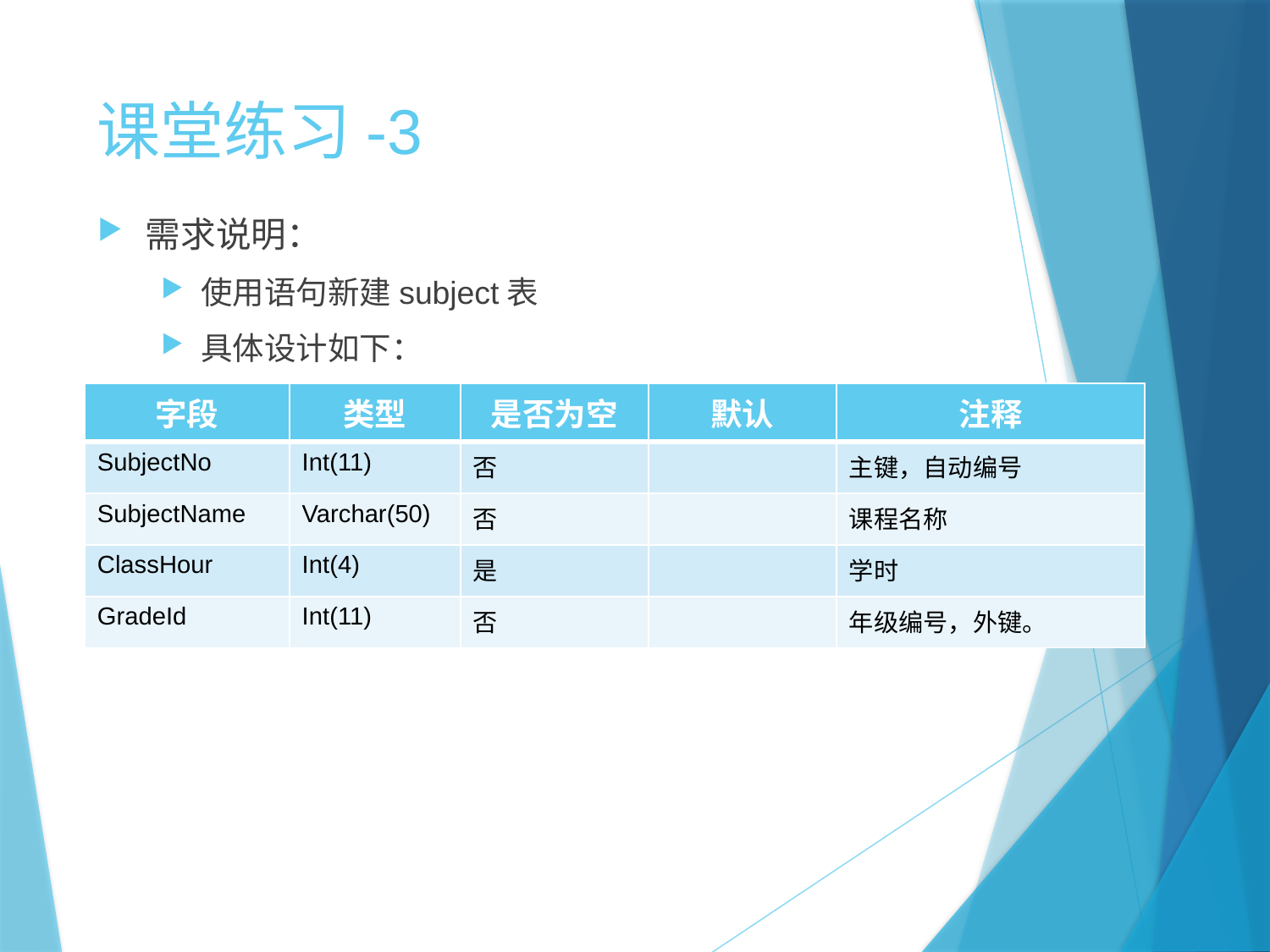

# 课堂练习-3
需求说明：
使用语句新建subject表
具体设计如下：
| 字段 | 类型 | 是否为空 | 默认 | 注释 |
| --- | --- | --- | --- | --- |
| SubjectNo | Int(11) | 否 |  | 主键，自动编号 |
| SubjectName | Varchar(50) | 否 |  | 课程名称 |
| ClassHour | Int(4) | 是 |  | 学时 |
| GradeId | Int(11) | 否 |  | 年级编号，外键。 |